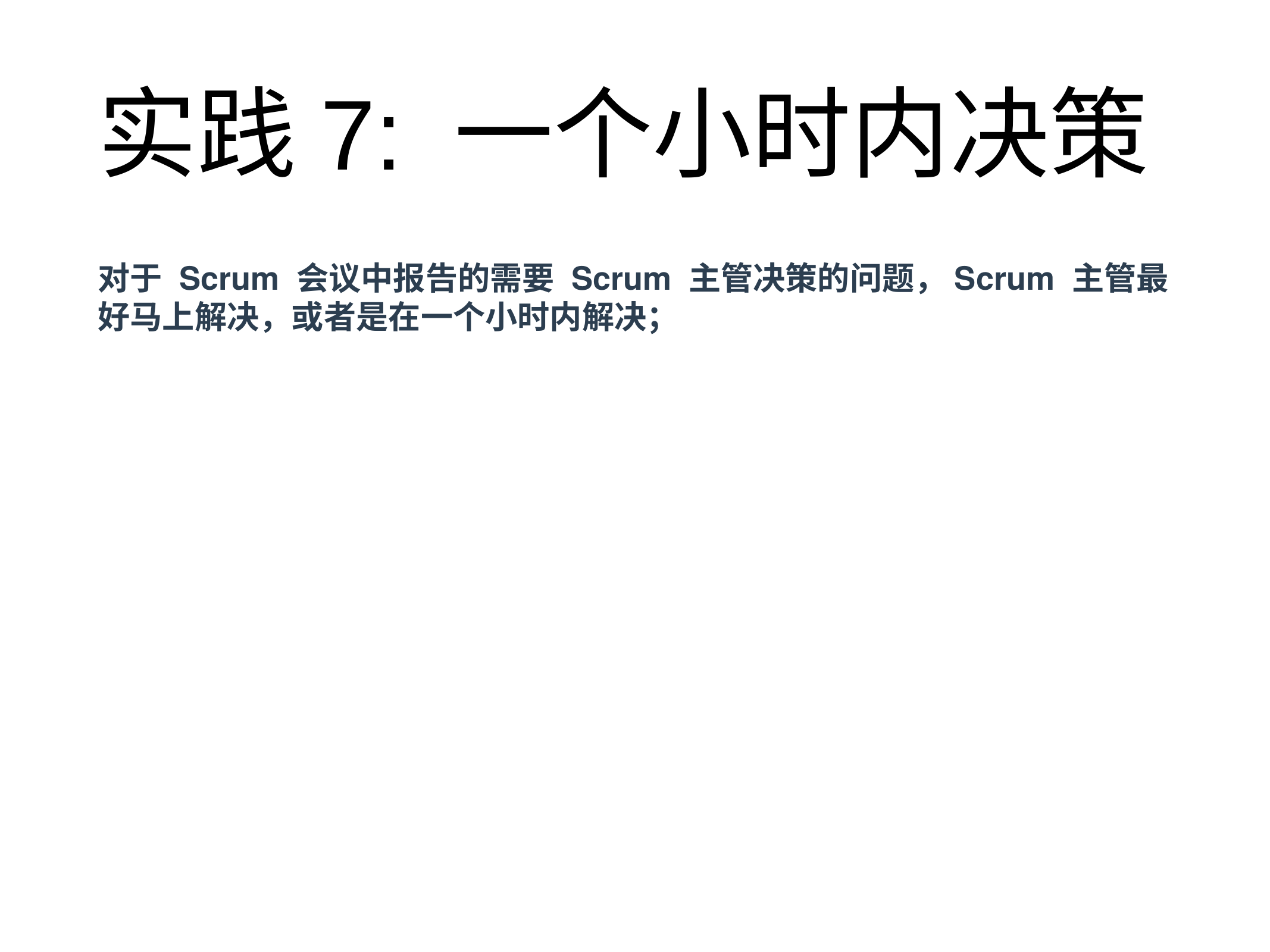

对于 Scrum 会议中报告的需要 Scrum 主管决策的问题，Scrum 主管最好马上解决，或者是在⼀个⼩时内解决；
# 实践7: 一个小时内决策